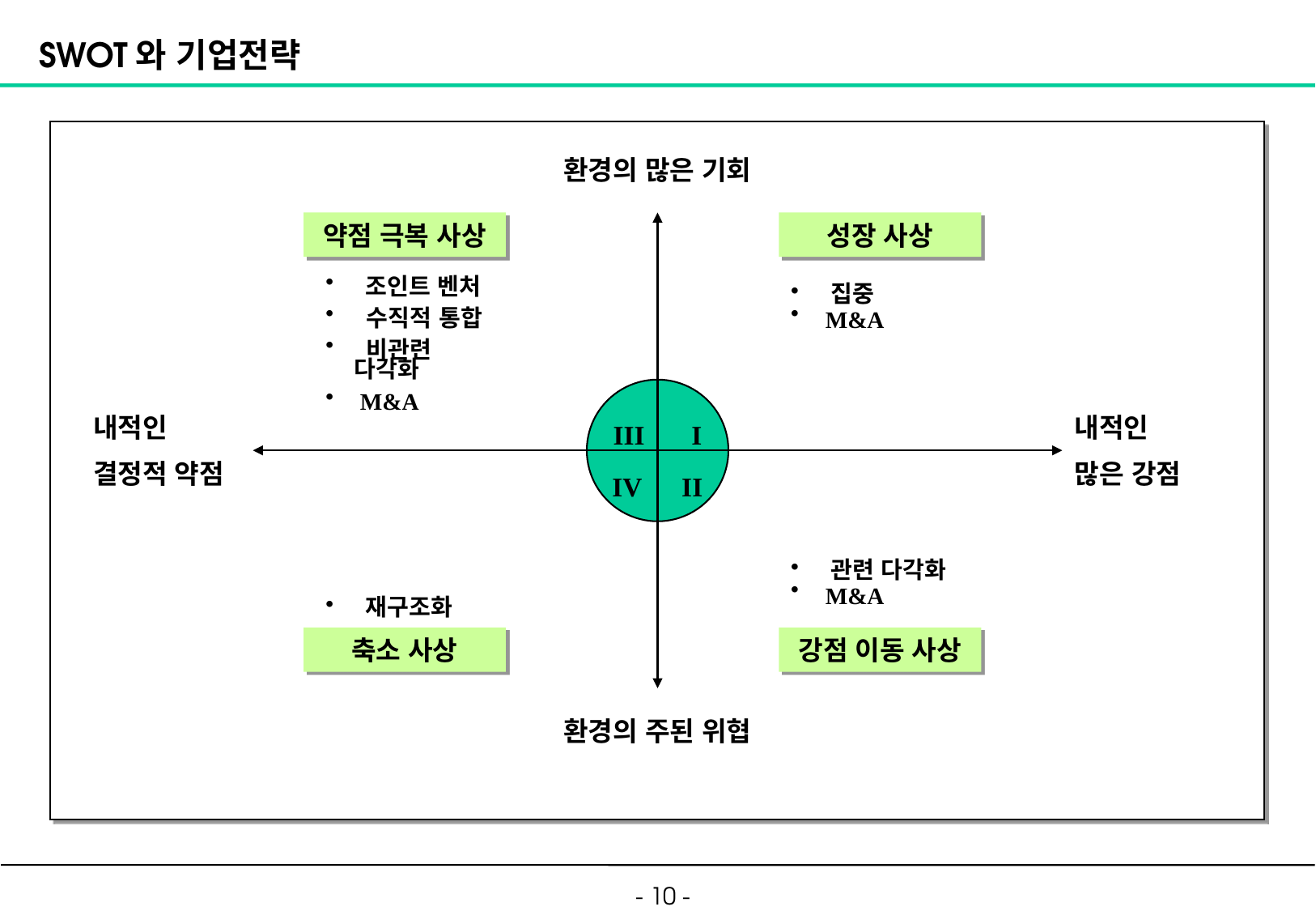

# SWOT와 기업전략

환경의 많은 기회

약점 극복 사상
성장 사상
 조인트 벤처
 수직적 통합
 비관련 다각화
 M&A
 집중
 M&A
III       I
IV      II
내적인
결정적 약점
내적인
많은 강점
 관련 다각화
 M&A
 재구조화
축소 사상
강점 이동 사상
환경의 주된 위협
- 10 -